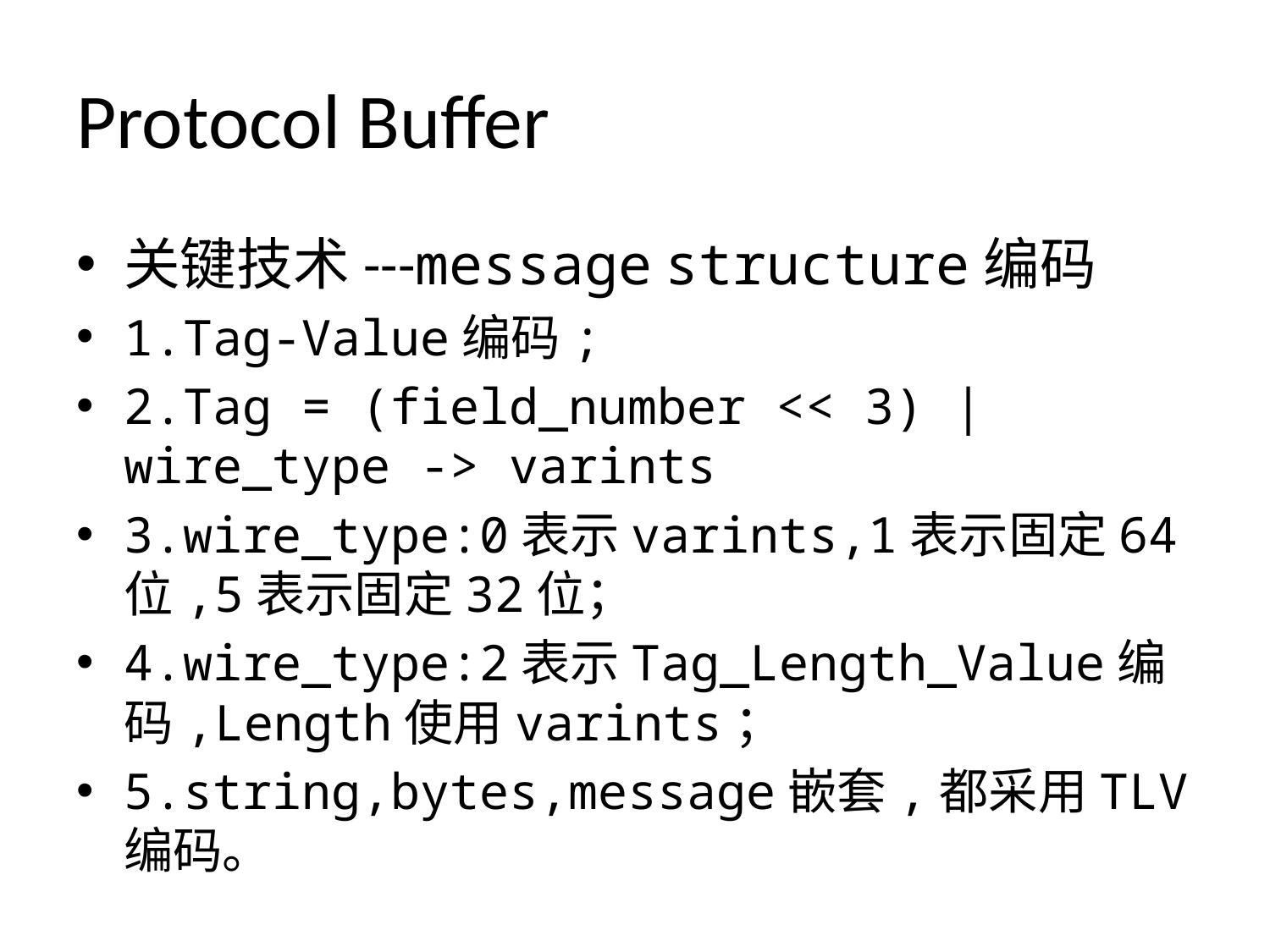

# Protocol Buffer
关键技术---message structure编码
1.Tag-Value编码;
2.Tag = (field_number << 3) | wire_type -> varints
3.wire_type:0表示varints,1表示固定64位,5表示固定32位；
4.wire_type:2表示Tag_Length_Value编码,Length使用varints；
5.string,bytes,message嵌套,都采用TLV编码。